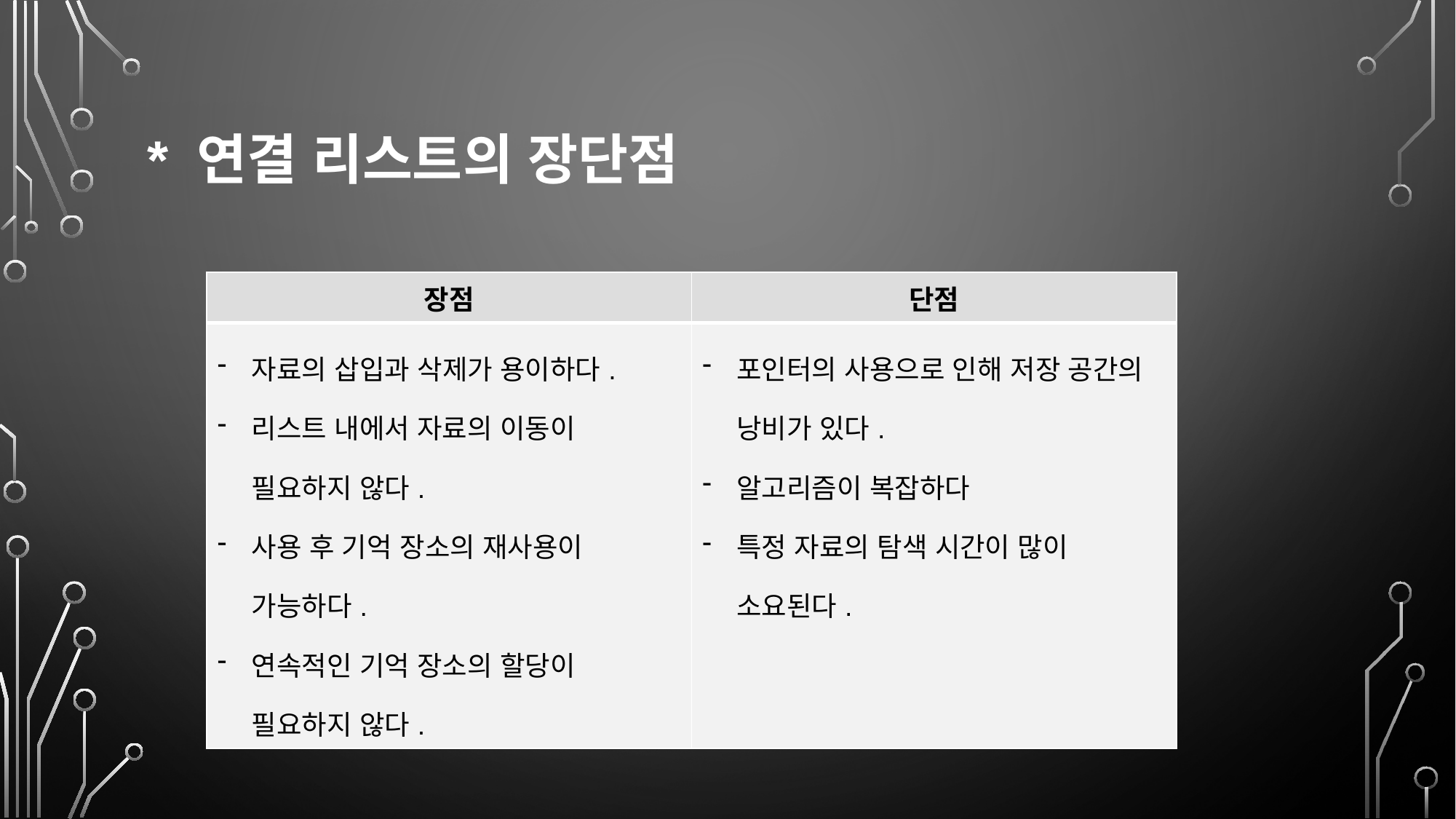

* 연결 리스트의 장단점
| 장점 | 단점 |
| --- | --- |
| 자료의 삽입과 삭제가 용이하다. 리스트 내에서 자료의 이동이 필요하지 않다. 사용 후 기억 장소의 재사용이 가능하다. 연속적인 기억 장소의 할당이 필요하지 않다. | 포인터의 사용으로 인해 저장 공간의 낭비가 있다. 알고리즘이 복잡하다 특정 자료의 탐색 시간이 많이 소요된다. |